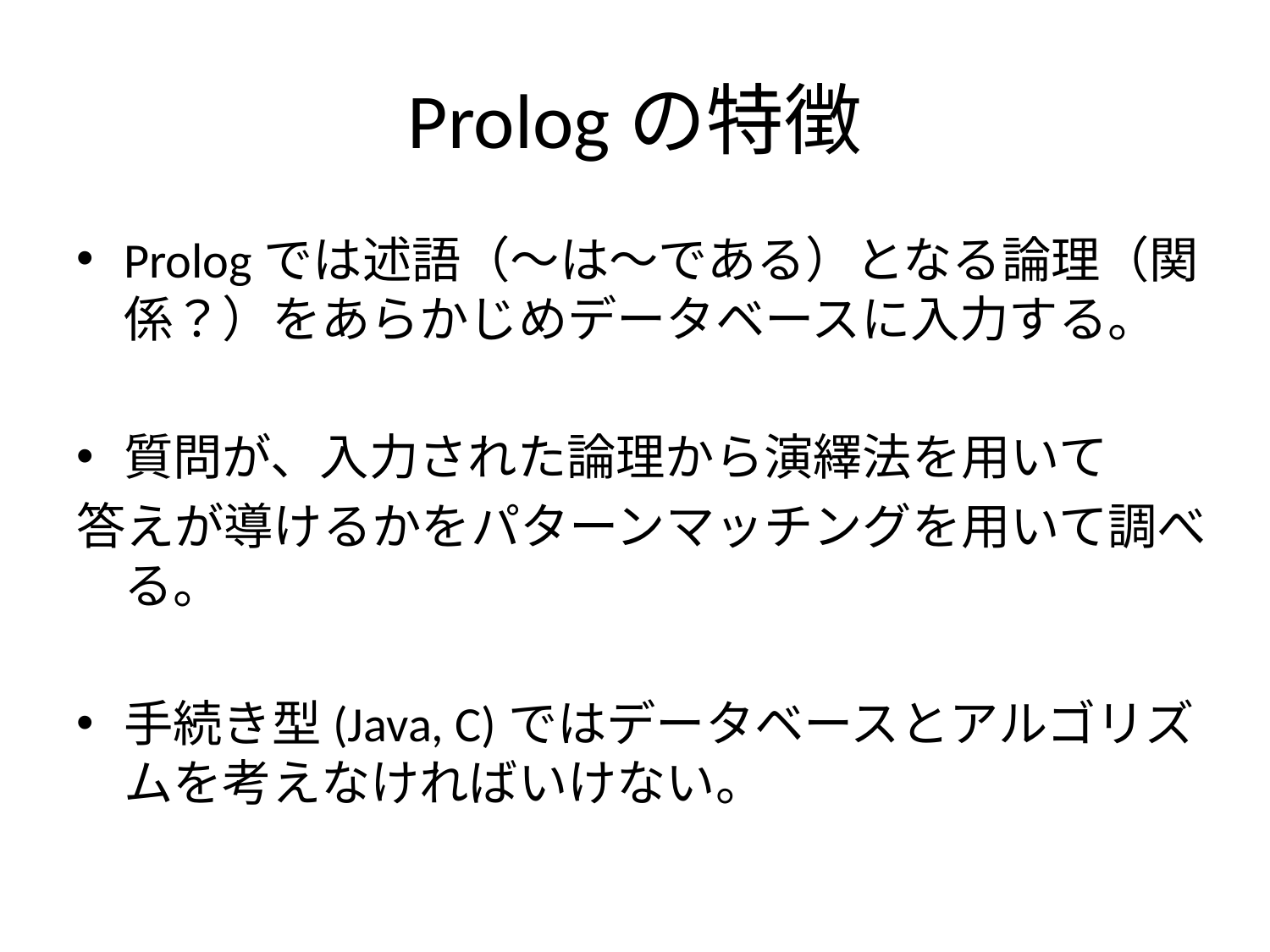

# Prologの特徴
Prologでは述語（～は～である）となる論理（関係？）をあらかじめデータベースに入力する。

質問が、入力された論理から演繹法を用いて
答えが導けるかをパターンマッチングを用いて調べる。

手続き型(Java, C)ではデータベースとアルゴリズムを考えなければいけない。